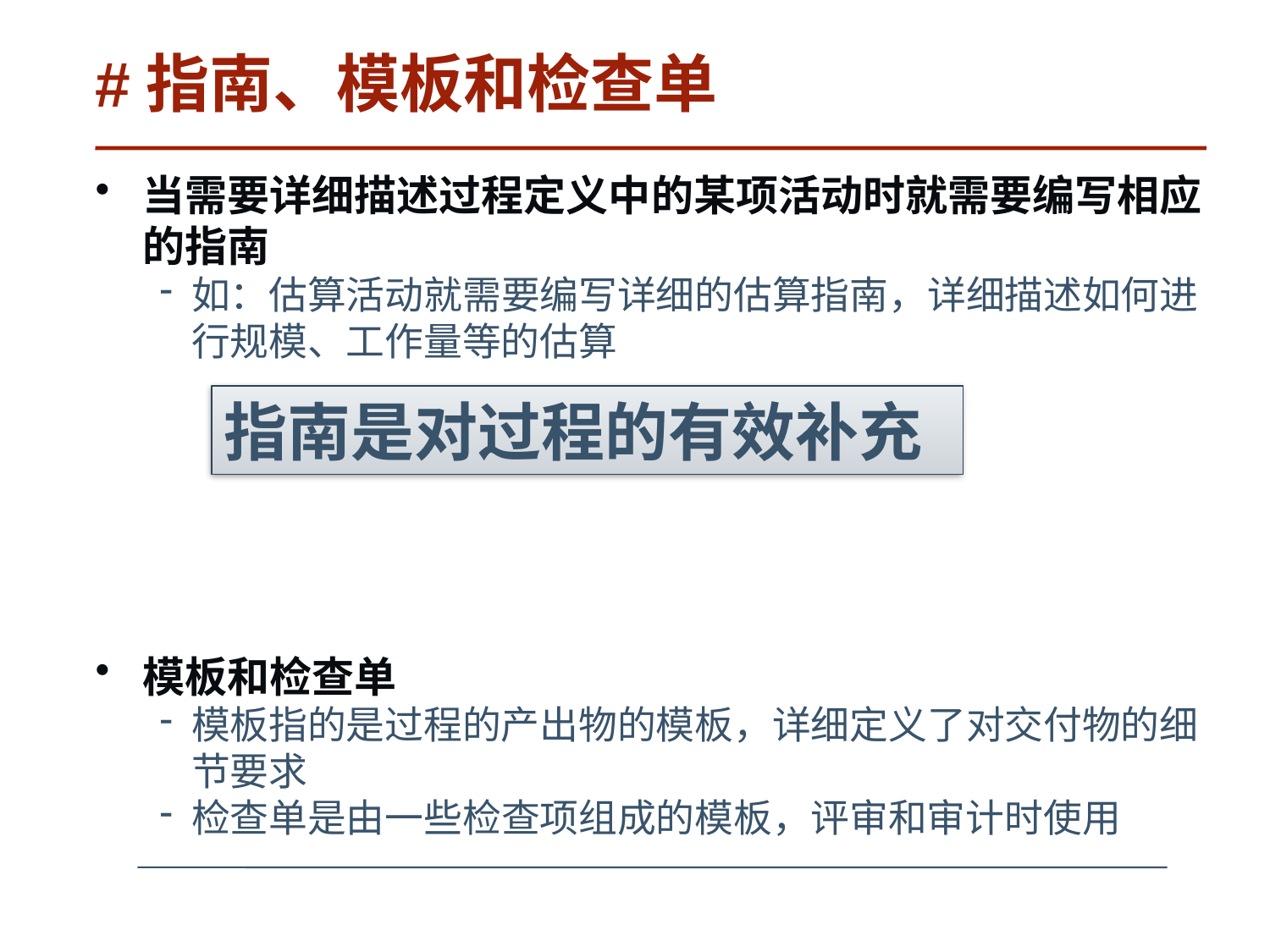

# #指南、模板和检查单
当需要详细描述过程定义中的某项活动时就需要编写相应的指南
如：估算活动就需要编写详细的估算指南，详细描述如何进行规模、工作量等的估算

模板和检查单
模板指的是过程的产出物的模板，详细定义了对交付物的细节要求
检查单是由一些检查项组成的模板，评审和审计时使用

指南是对过程的有效补充